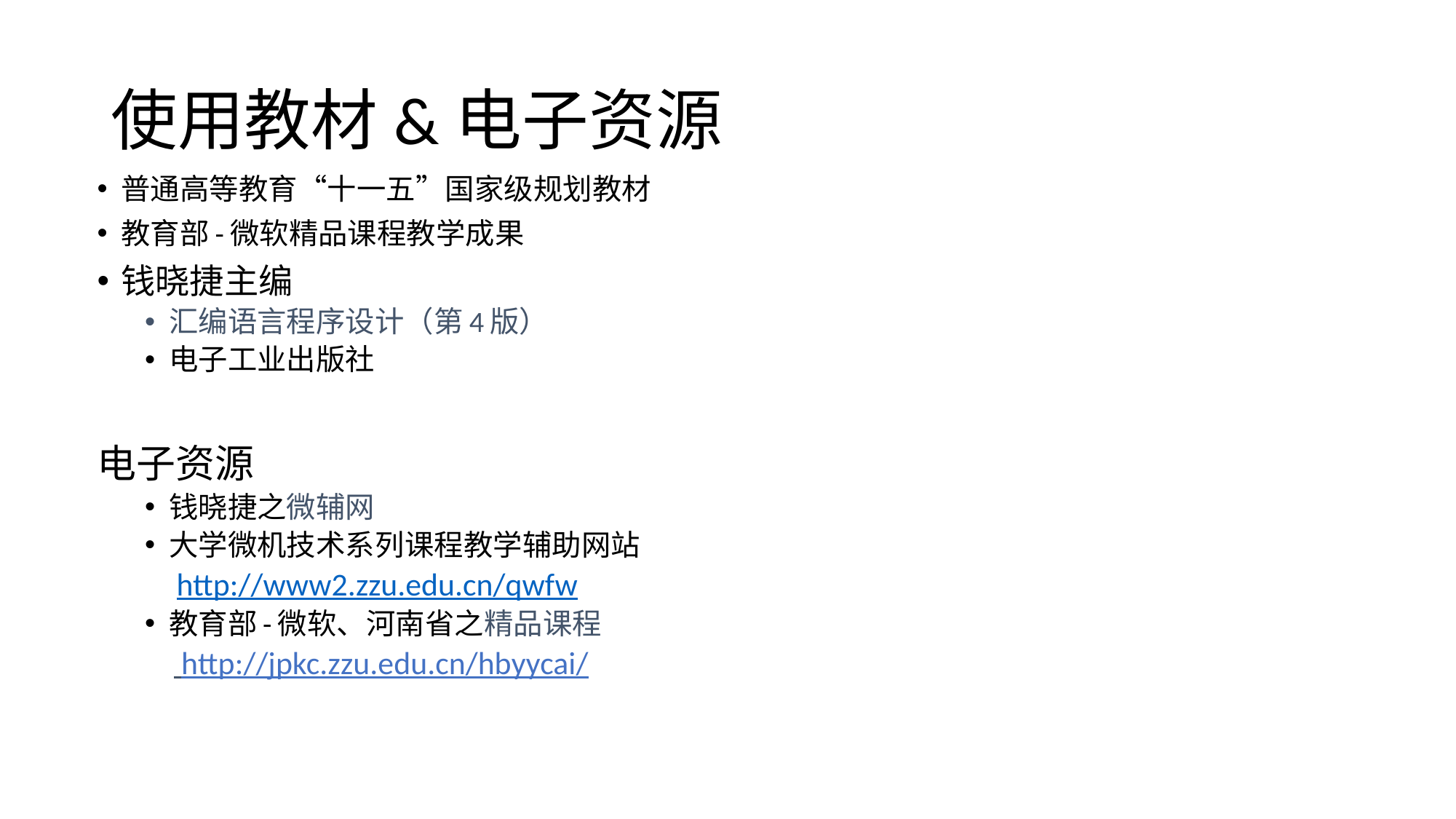

# 使用教材&电子资源
普通高等教育“十一五”国家级规划教材
教育部-微软精品课程教学成果
钱晓捷主编
汇编语言程序设计（第4版）
电子工业出版社

电子资源
钱晓捷之微辅网
大学微机技术系列课程教学辅助网站
      http://www2.zzu.edu.cn/qwfw
教育部-微软、河南省之精品课程
     http://jpkc.zzu.edu.cn/hbyycai/